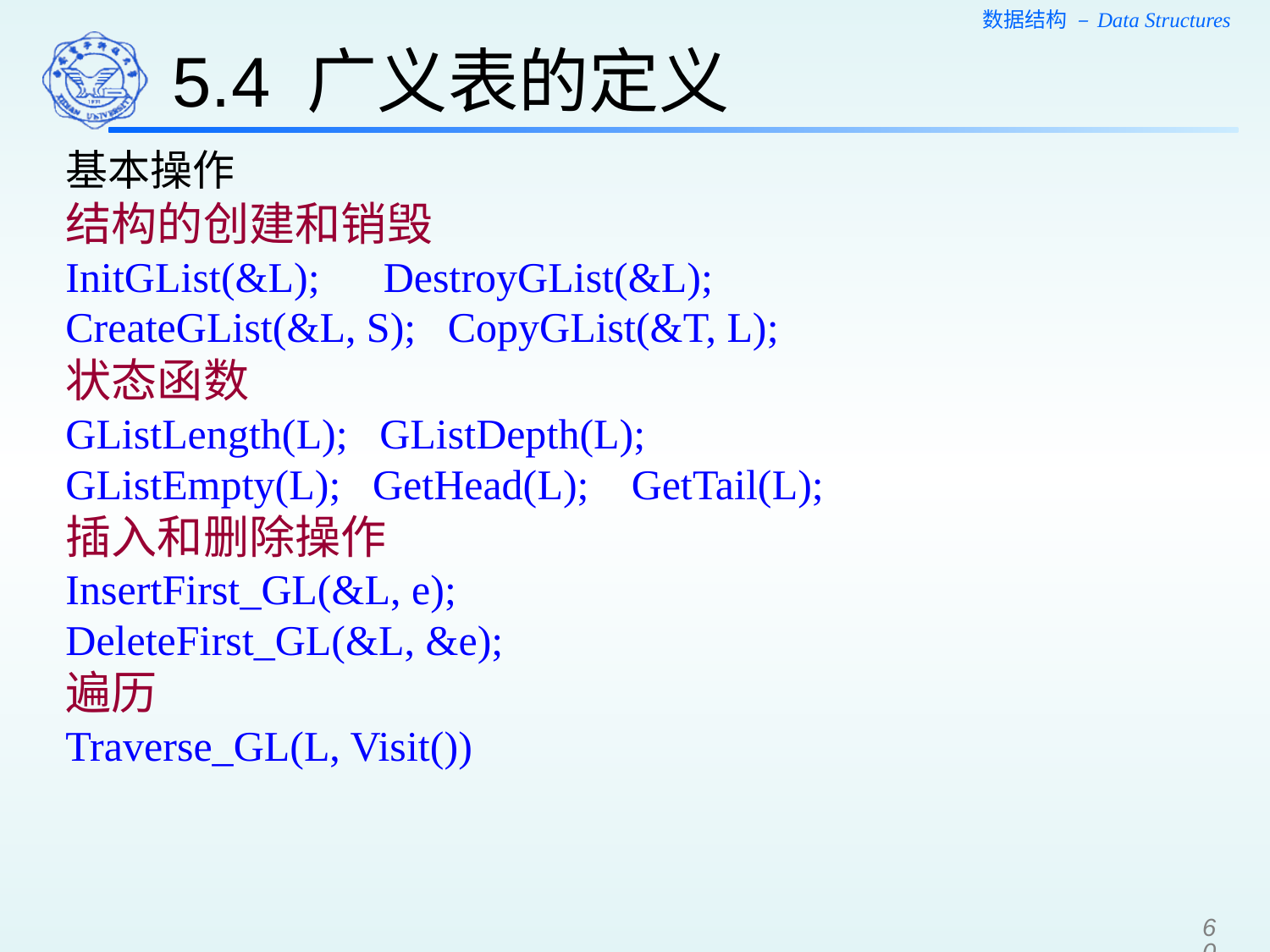

5.4 广义表的定义
基本操作
结构的创建和销毁
InitGList(&L);      DestroyGList(&L);
CreateGList(&L, S);   CopyGList(&T, L);
状态函数
GListLength(L);   GListDepth(L);
GListEmpty(L);   GetHead(L);    GetTail(L);
插入和删除操作
InsertFirst_GL(&L, e);
DeleteFirst_GL(&L, &e);
遍历
Traverse_GL(L, Visit())
60